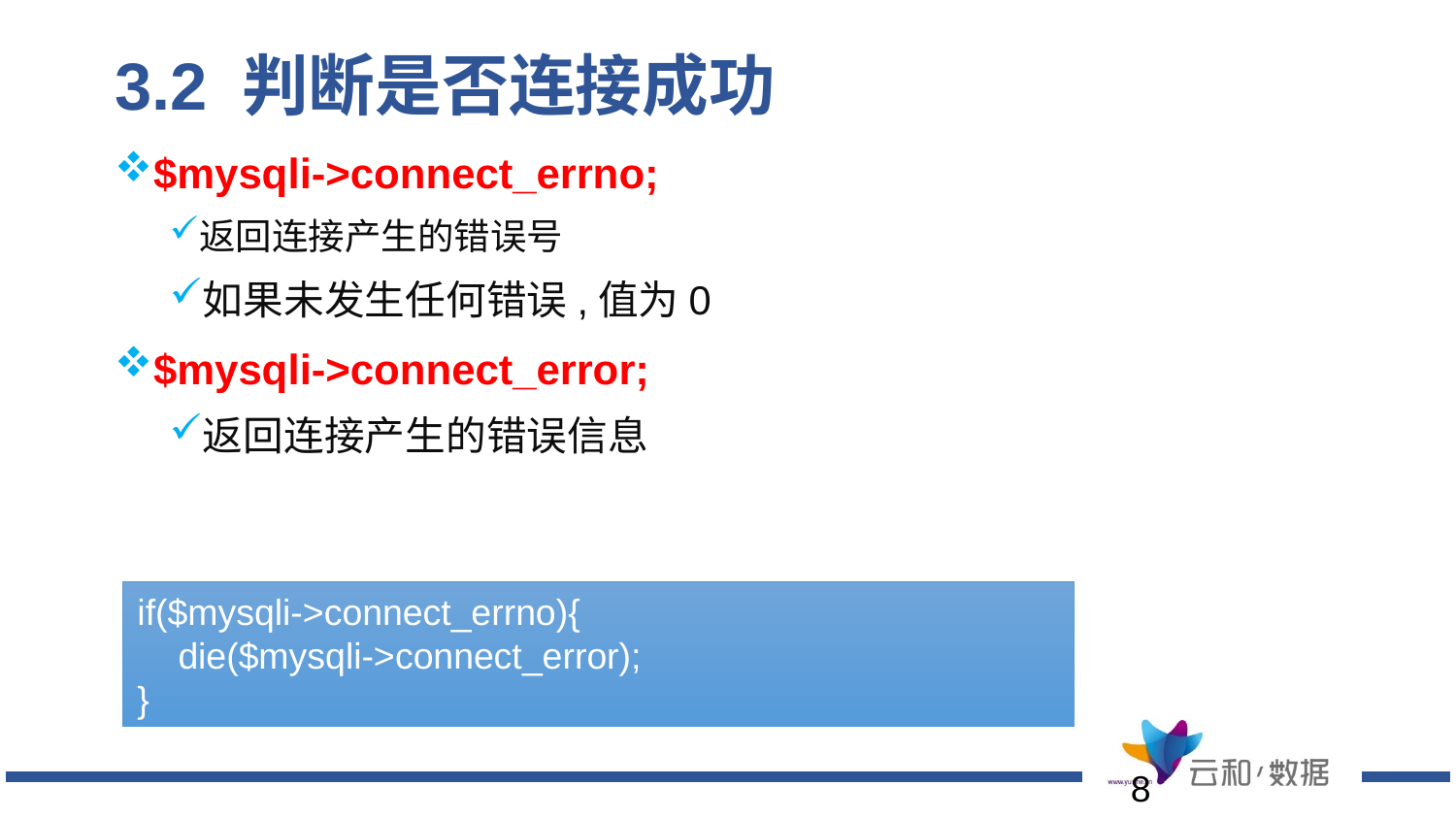

# 3.2 判断是否连接成功

$mysqli->connect_errno;
返回连接产生的错误号
如果未发生任何错误,值为0
$mysqli->connect_error;
返回连接产生的错误信息

if($mysqli->connect_errno){
    die($mysqli->connect_error);
}
8